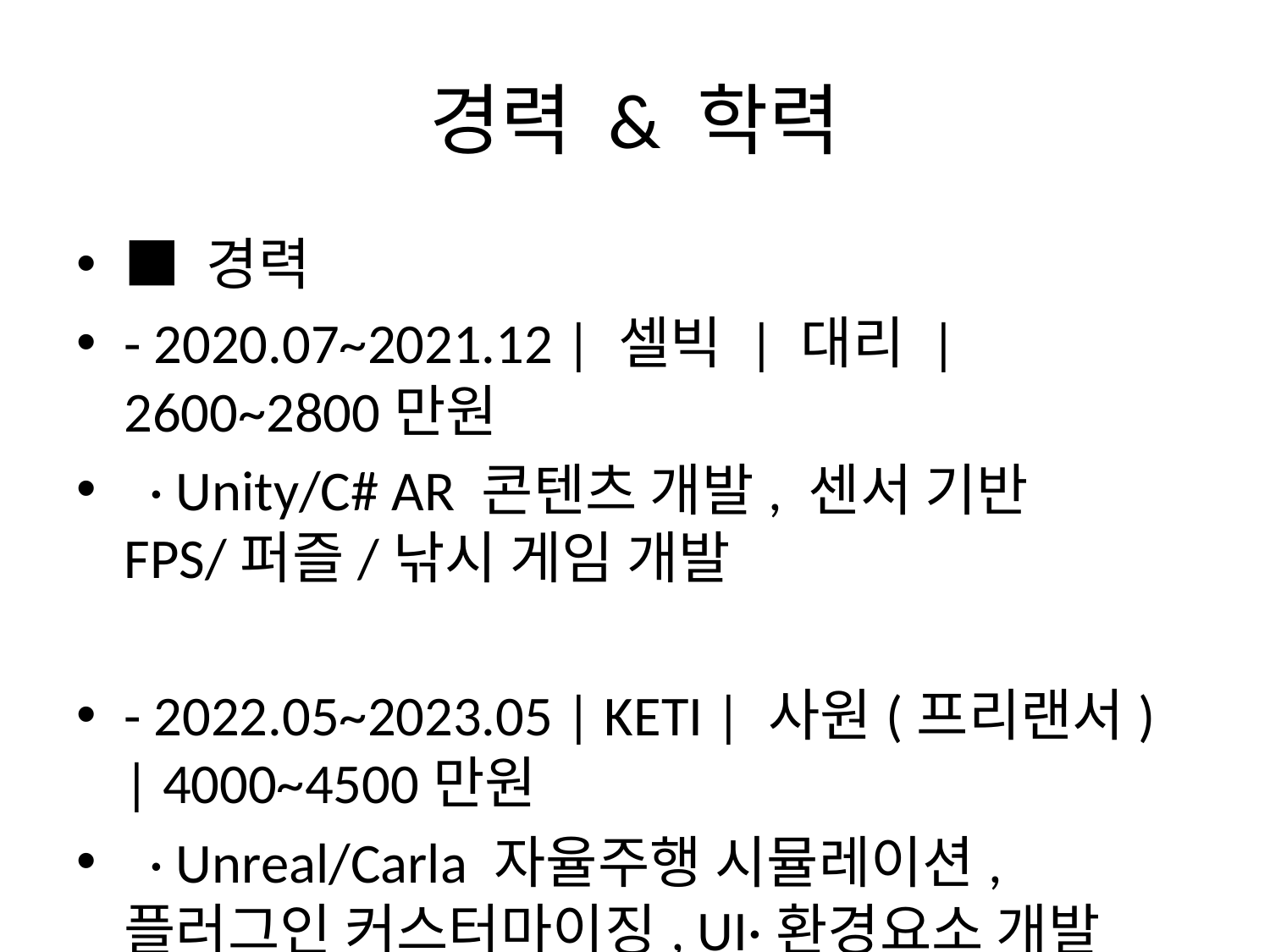

# 경력 & 학력
■ 경력
- 2020.07~2021.12 | 셀빅 | 대리 | 2600~2800만원
  · Unity/C# AR 콘텐츠 개발, 센서 기반 FPS/퍼즐/낚시 게임 개발

- 2022.05~2023.05 | KETI | 사원(프리랜서) | 4000~4500만원
  · Unreal/Carla 자율주행 시뮬레이션, 플러그인 커스터마이징, UI·환경요소 개발

■ 학력
- 2017.03~2019.08 | 건국대 대학원 | 스마트ICT융합 | 석사 | GPA 4.2/4.5
- 2012.03~2017.02 | 학점은행제 | 컴퓨터공학 | 학사 | GPA 3.58/4.5
- 2008~2010 | 잠실고등학교 | 졸업